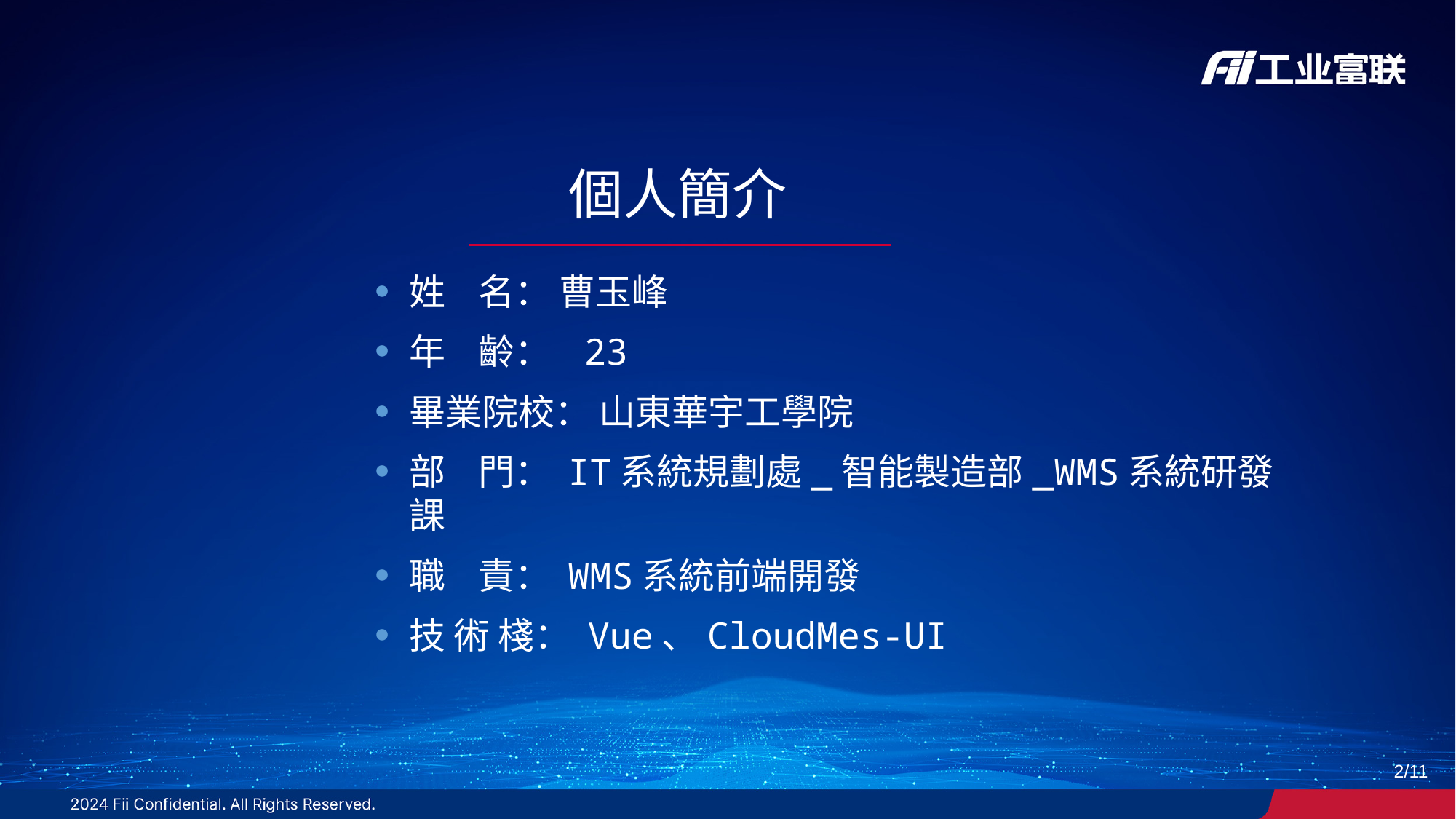

個人簡介
姓    名： 曹玉峰
年    齡：   23
畢業院校： 山東華宇工學院
部    門： IT系統規劃處_智能製造部_WMS系統研發課
職    責： WMS系統前端開發
技 術 棧： Vue、CloudMes-UI
2/11